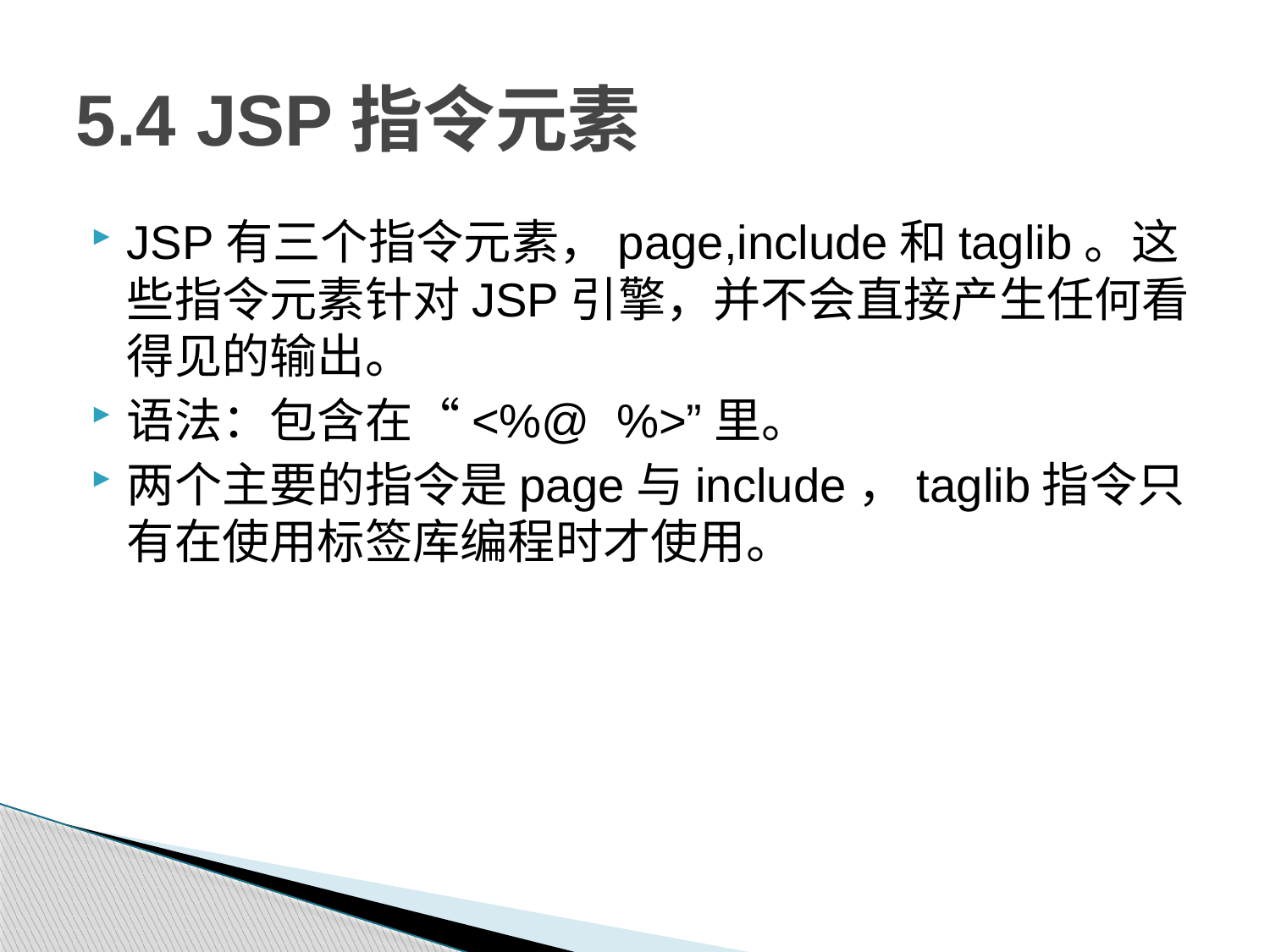

# 5.4 JSP指令元素
JSP有三个指令元素，page,include和taglib。这些指令元素针对JSP引擎，并不会直接产生任何看得见的输出。
语法：包含在“<%@  %>”里。
两个主要的指令是page与include，taglib指令只有在使用标签库编程时才使用。